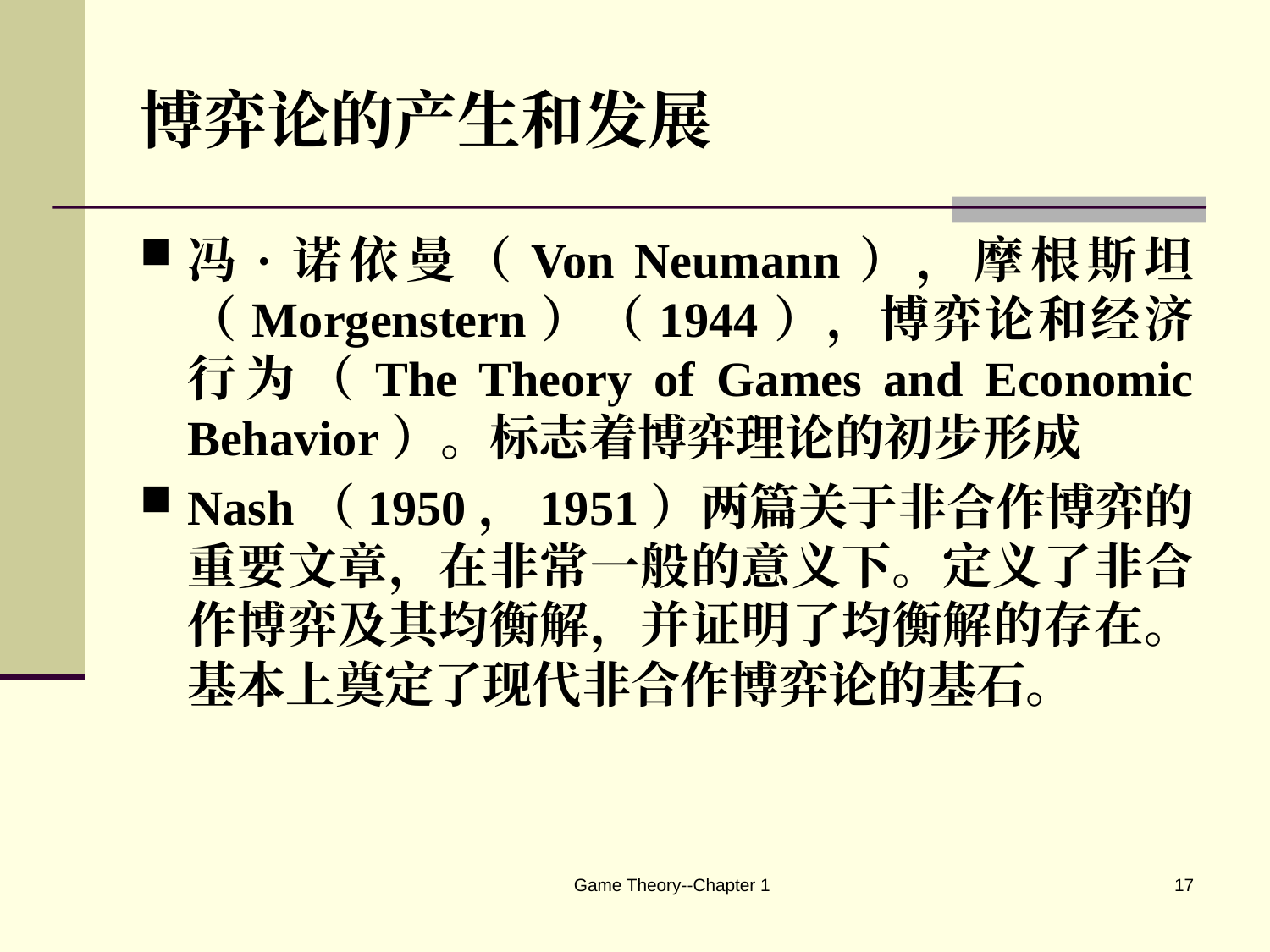

# 博弈论的产生和发展
冯·诺依曼（Von Neumann），摩根斯坦（Morgenstern）（1944），博弈论和经济行为（The Theory of Games and Economic Behavior）。标志着博弈理论的初步形成
Nash（1950，1951）两篇关于非合作博弈的重要文章，在非常一般的意义下。定义了非合作博弈及其均衡解，并证明了均衡解的存在。基本上奠定了现代非合作博弈论的基石。

Game Theory--Chapter 1
17